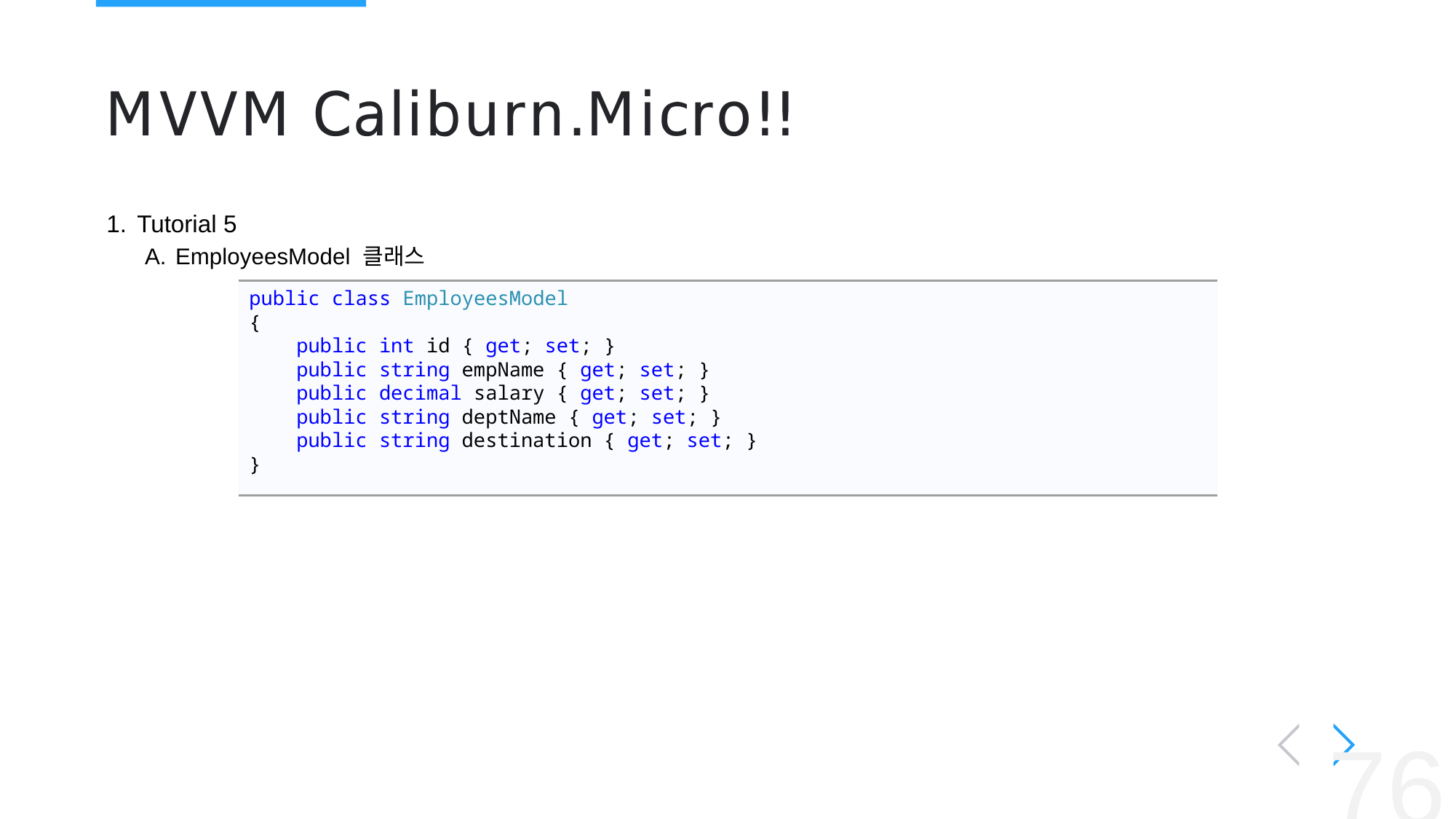

# MVVM Caliburn.Micro!!
Tutorial 5
EmployeesModel 클래스

public class EmployeesModel
{
    public int id { get; set; }
    public string empName { get; set; }
    public decimal salary { get; set; }
    public string deptName { get; set; }
    public string destination { get; set; }
}
76